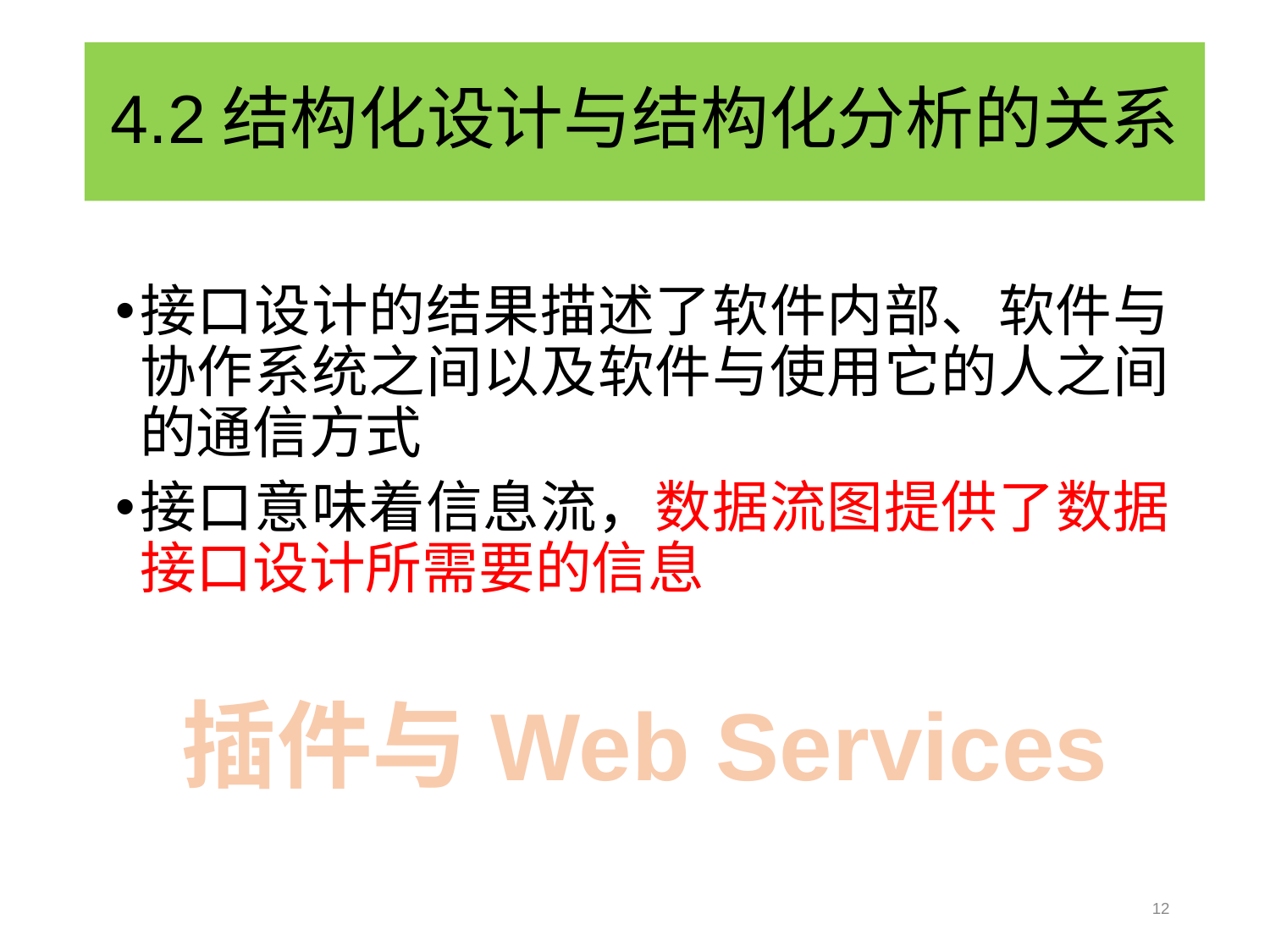

# 4.2结构化设计与结构化分析的关系
接口设计的结果描述了软件内部、软件与协作系统之间以及软件与使用它的人之间的通信方式
接口意味着信息流，数据流图提供了数据接口设计所需要的信息
插件与Web Services
12